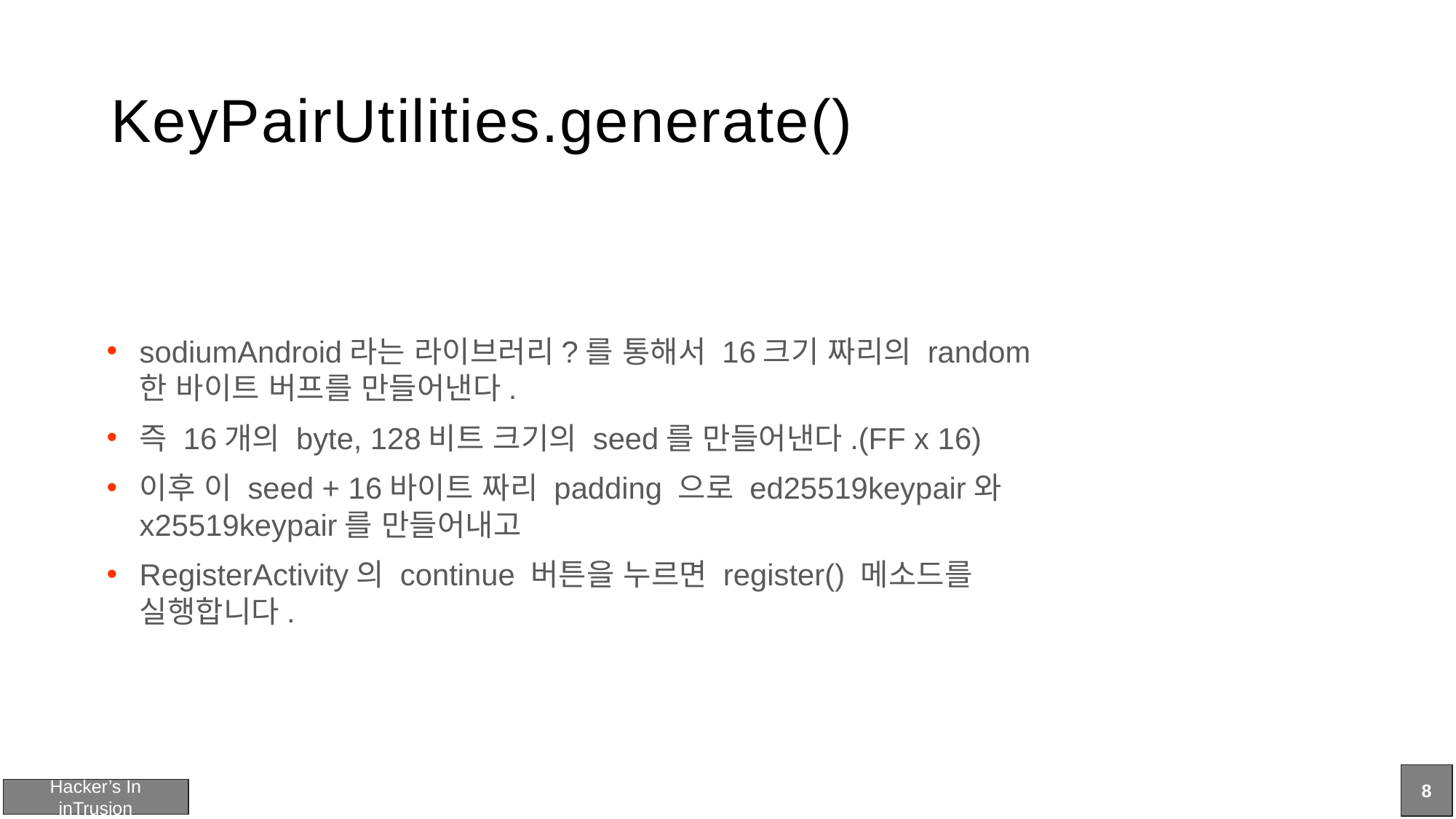

# KeyPairUtilities.generate()
sodiumAndroid라는 라이브러리?를 통해서 16크기 짜리의 random한 바이트 버프를 만들어낸다.
즉 16개의 byte, 128비트 크기의 seed를 만들어낸다.(FF x 16)
이후 이 seed + 16바이트 짜리 padding 으로 ed25519keypair와 x25519keypair를 만들어내고
RegisterActivity의 continue 버튼을 누르면 register() 메소드를 실행합니다.

8
Hacker’s In inTrusion